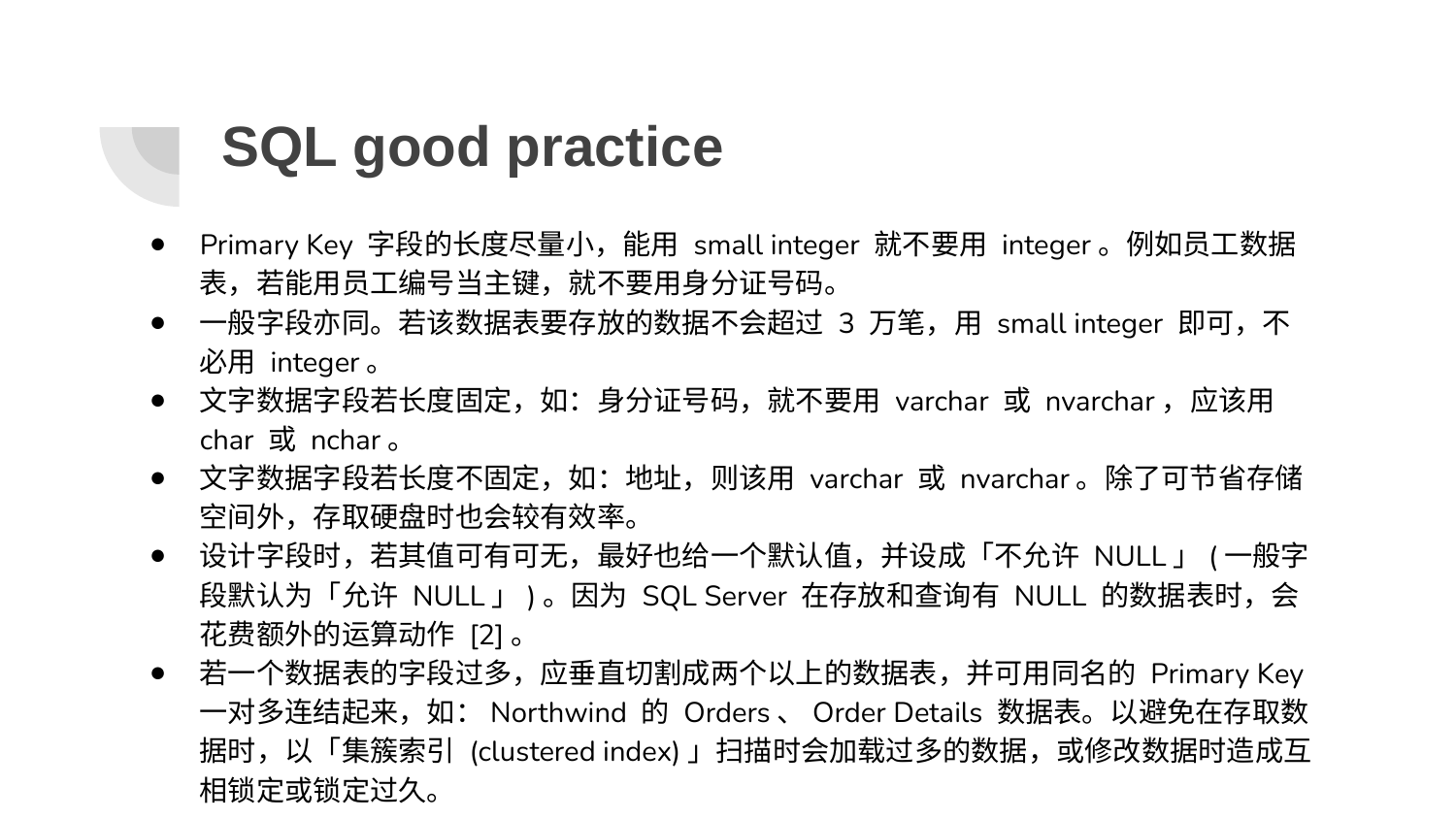

# SQL good practice
Primary Key 字段的长度尽量小，能用 small integer 就不要用 integer。例如员工数据表，若能用员工编号当主键，就不要用身分证号码。
一般字段亦同。若该数据表要存放的数据不会超过 3 万笔，用 small integer 即可，不必用 integer。
文字数据字段若长度固定，如：身分证号码，就不要用 varchar 或 nvarchar，应该用 char 或 nchar。
文字数据字段若长度不固定，如：地址，则该用 varchar 或 nvarchar。除了可节省存储空间外，存取硬盘时也会较有效率。
设计字段时，若其值可有可无，最好也给一个默认值，并设成「不允许 NULL」(一般字段默认为「允许 NULL」)。因为 SQL Server 在存放和查询有 NULL 的数据表时，会花费额外的运算动作 [2]。
若一个数据表的字段过多，应垂直切割成两个以上的数据表，并可用同名的 Primary Key 一对多连结起来，如：Northwind 的 Orders、Order Details 数据表。以避免在存取数据时，以「集簇索引 (clustered index)」扫描时会加载过多的数据，或修改数据时造成互相锁定或锁定过久。